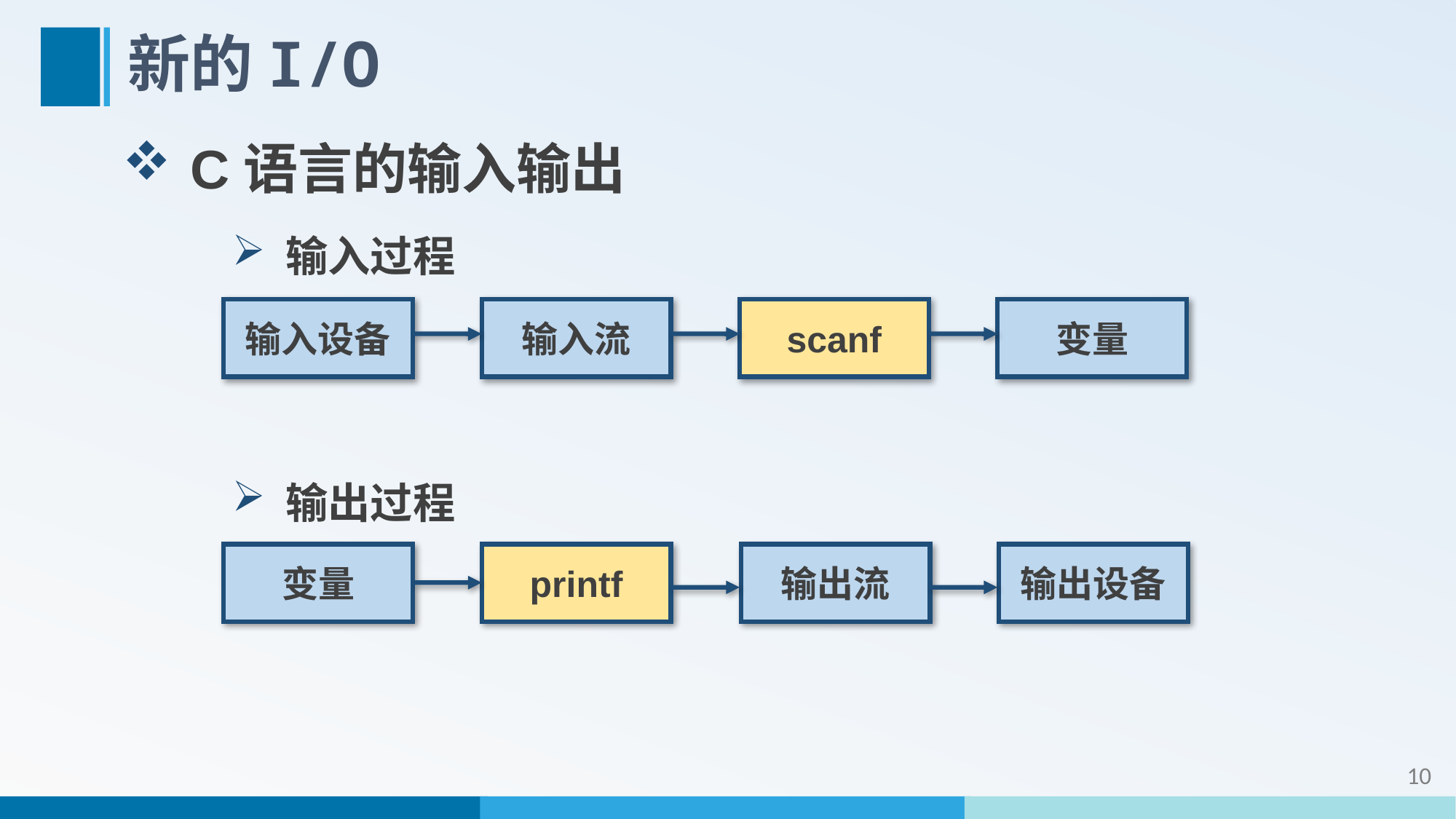

# 新的I/O
C语言的输入输出
 输入过程
输入设备
输入流
scanf
变量

 输出过程
变量
printf
输出流
输出设备